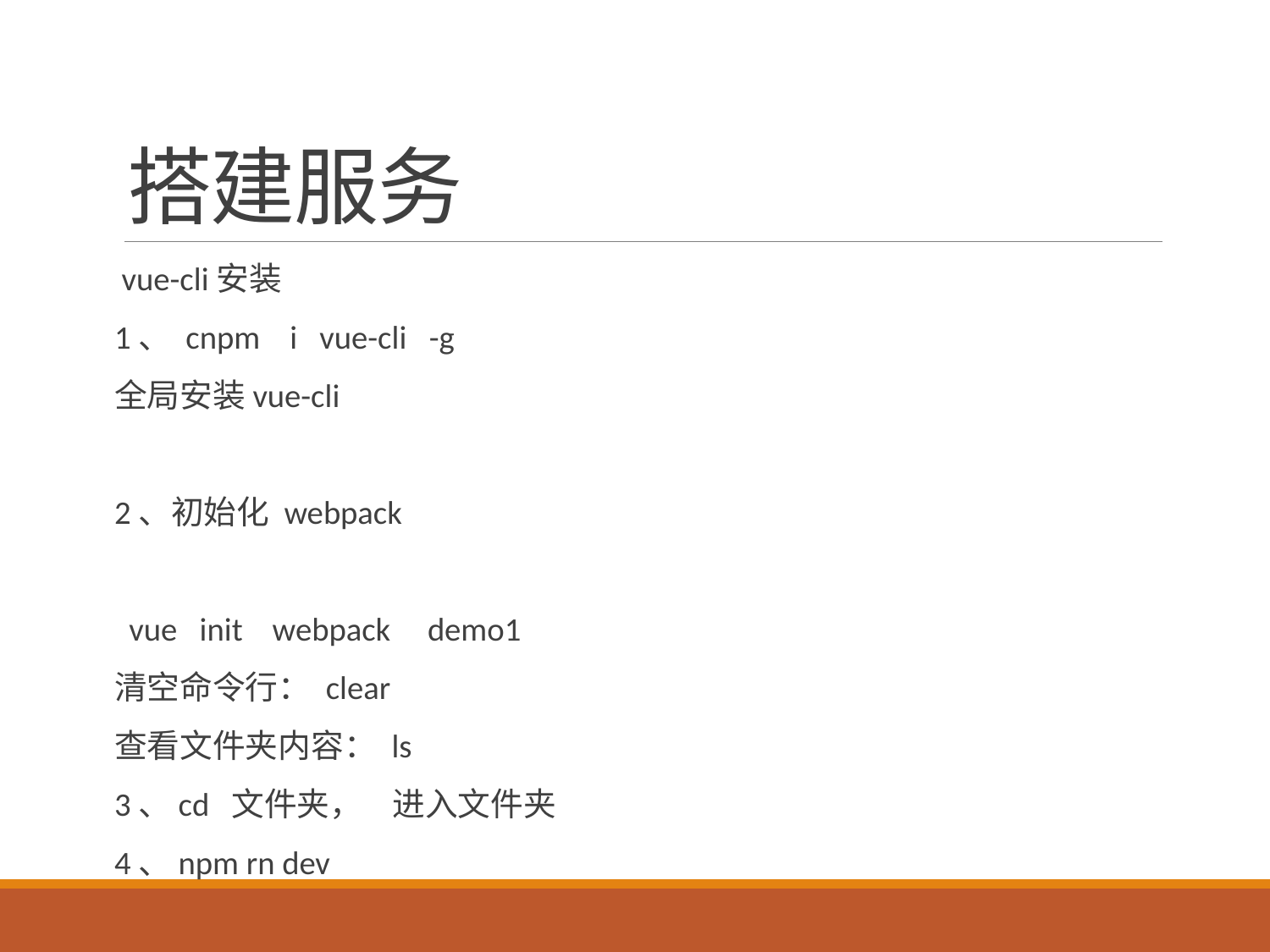

# 搭建服务
 vue-cli安装
1、 cnpm    i   vue-cli   -g
全局安装vue-cli

2、初始化 webpack

  vue   init    webpack     demo1
清空命令行： clear
查看文件夹内容： ls
3、cd  文件夹，    进入文件夹
4、npm rn dev